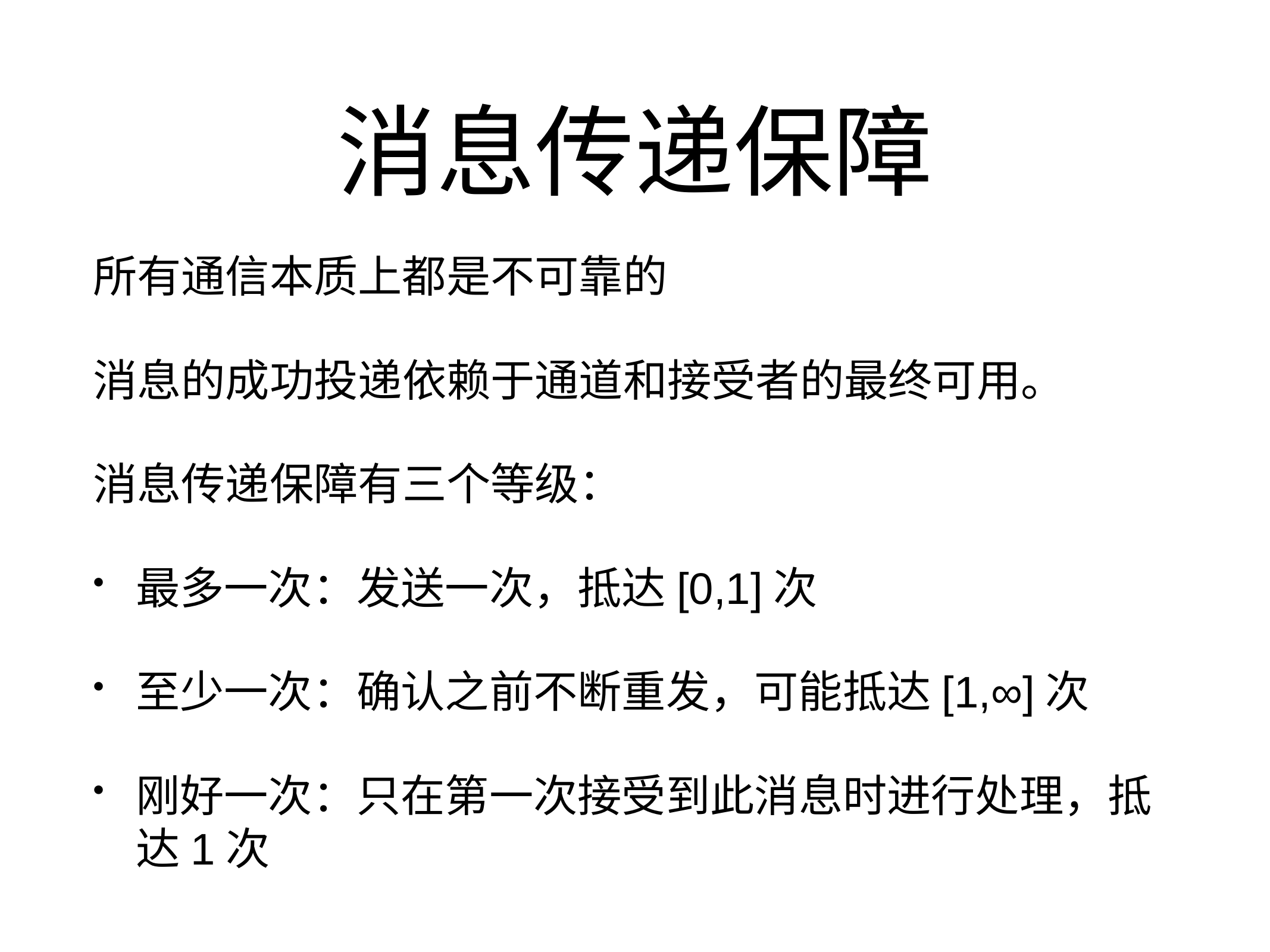

# 消息传递保障
所有通信本质上都是不可靠的
消息的成功投递依赖于通道和接受者的最终可用。
消息传递保障有三个等级：
最多一次：发送一次，抵达[0,1]次
至少一次：确认之前不断重发，可能抵达[1,∞]次
刚好一次：只在第一次接受到此消息时进行处理，抵达1次